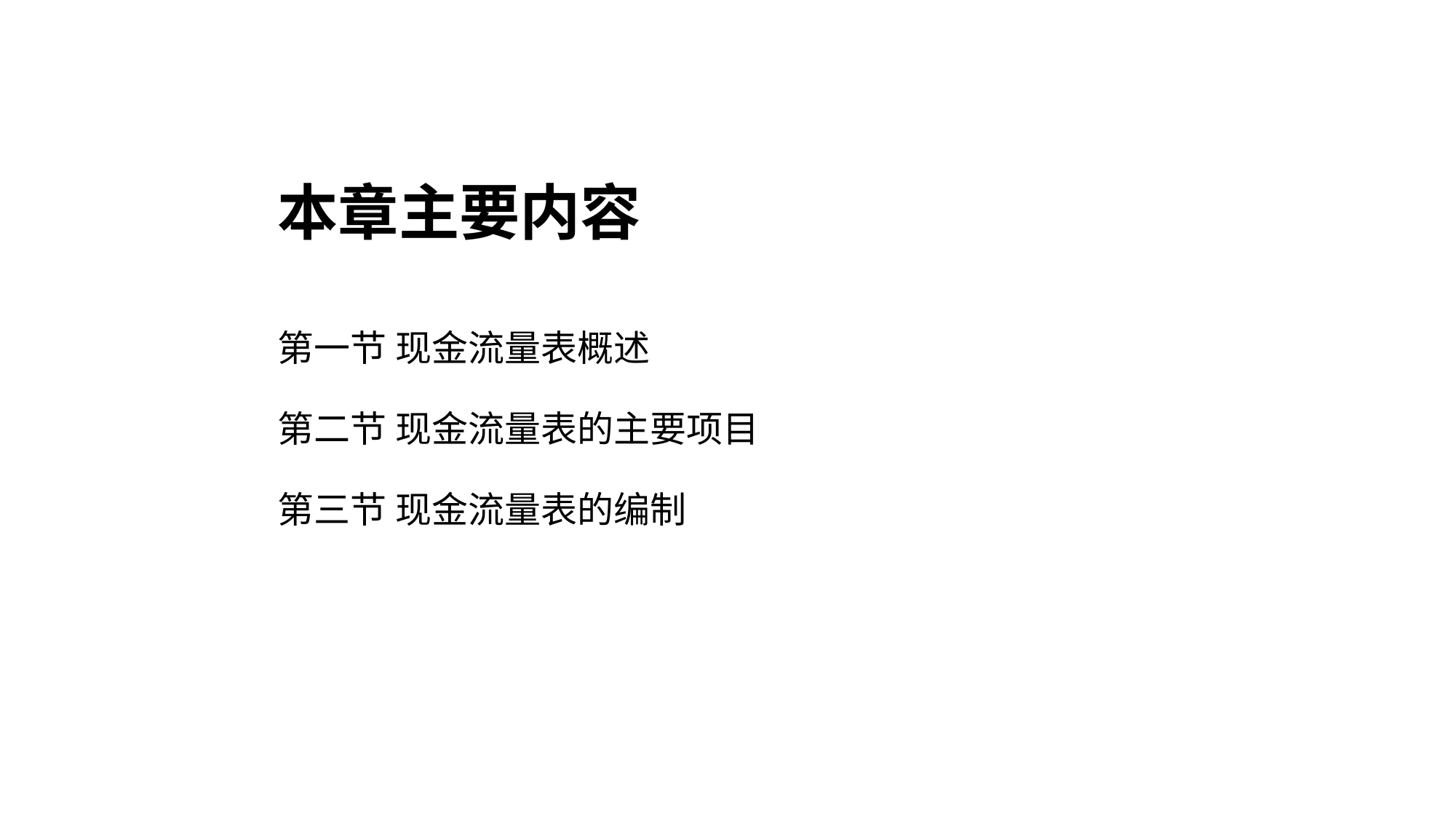

#
本章主要内容
第一节 现金流量表概述
第二节 现金流量表的主要项目
第三节 现金流量表的编制